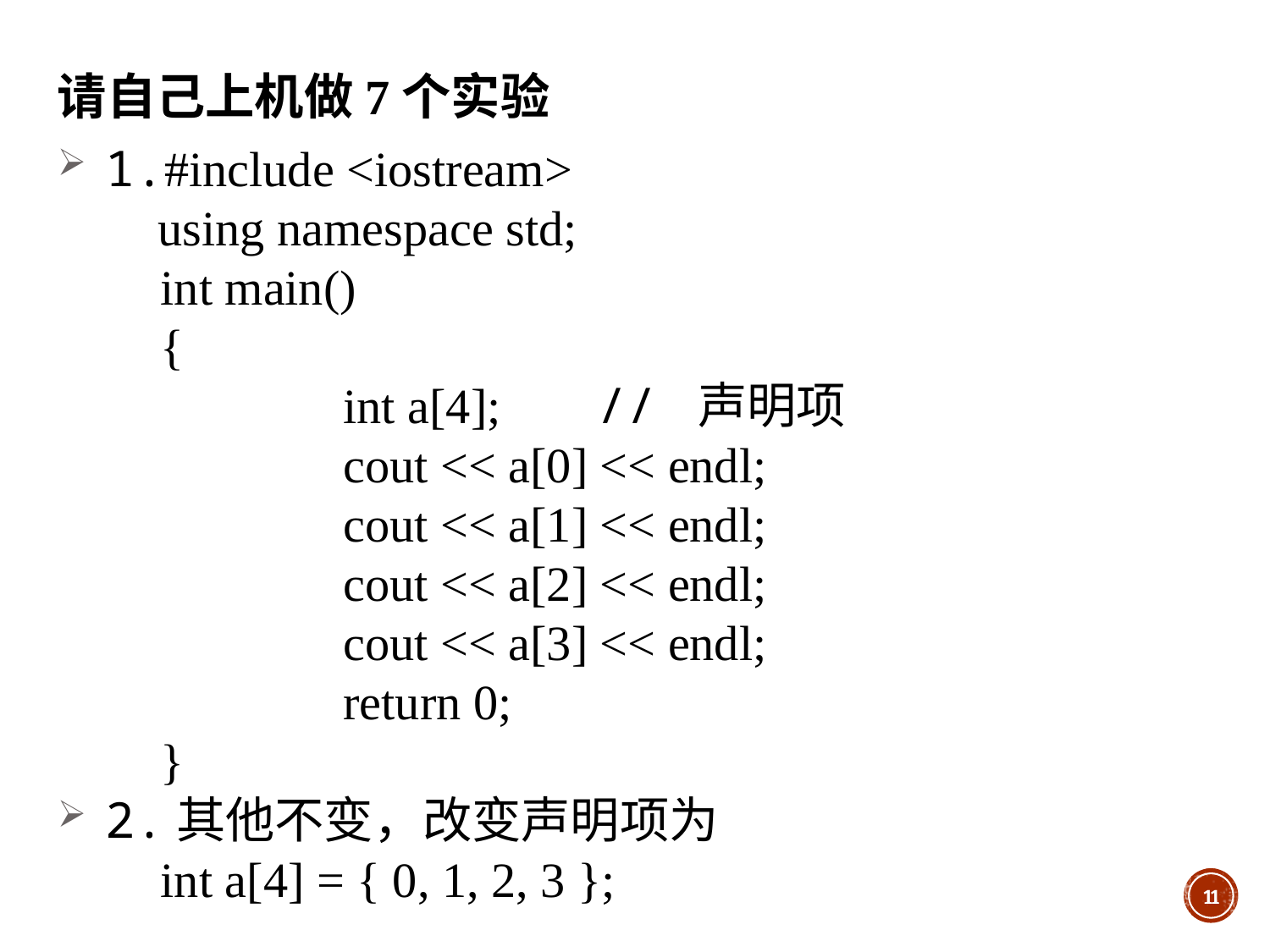

请自己上机做7个实验
1.#include <iostream>
   using namespace std;
	int main()
	{
		int a[4];	// 声明项
		cout << a[0] << endl;
		cout << a[1] << endl;
		cout << a[2] << endl;
		cout << a[3] << endl;
		return 0;
	}
2.其他不变，改变声明项为
	int a[4] = { 0, 1, 2, 3 };
11